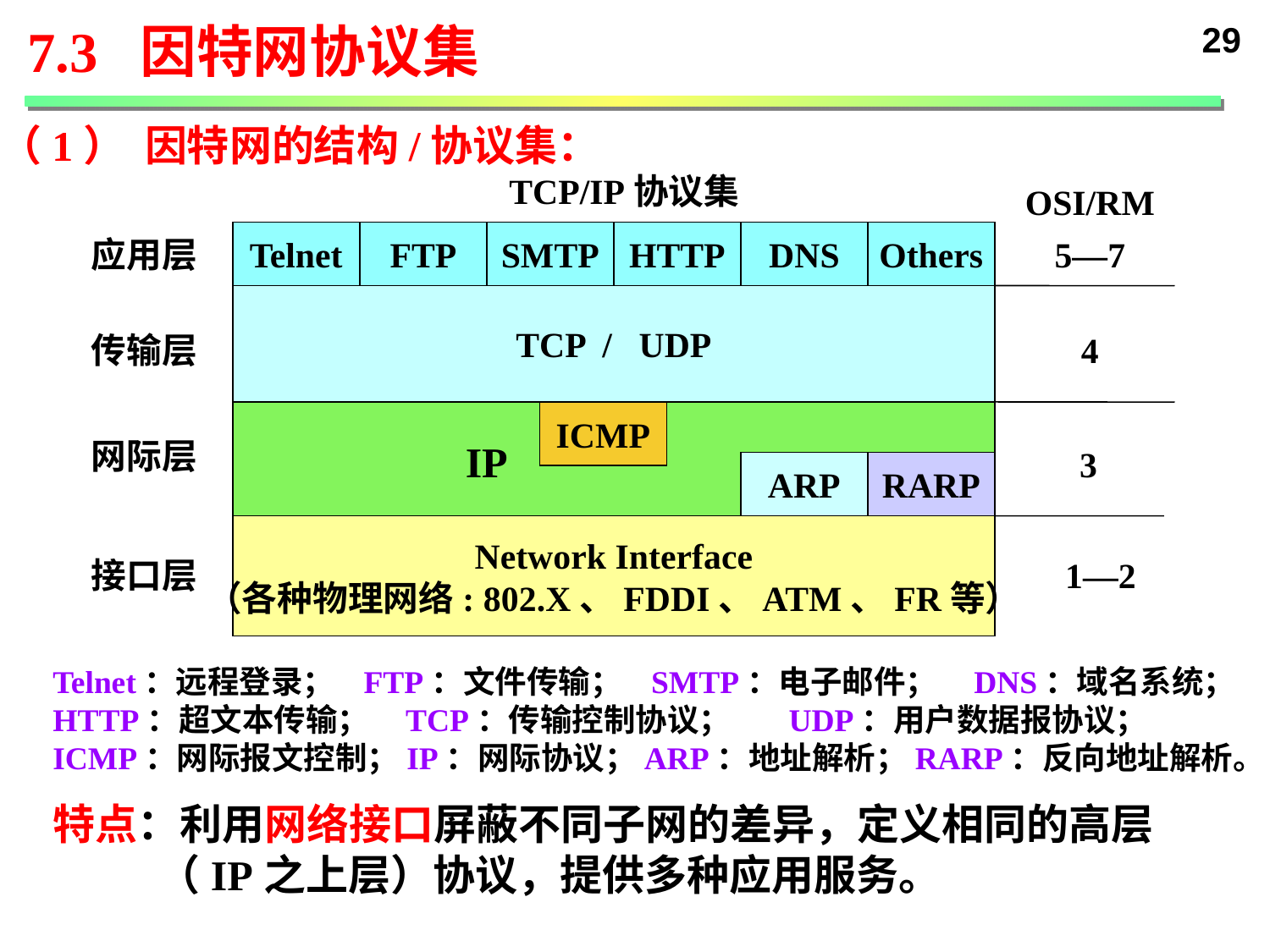

7.3  因特网协议集
29

（1）  因特网的结构/协议集：
TCP/IP协议集
OSI/RM
应用层
Telnet
FTP
SMTP
HTTP
DNS
Others
5—7
TCP  /   UDP

传输层
4

ICMP

网际层
IP
3
ARP
RARP
Network Interface
（各种物理网络: 802.X、FDDI、ATM、FR等）

接口层
1—2
Telnet：远程登录；   FTP：文件传输；   SMTP：电子邮件；    DNS：域名系统；
HTTP：超文本传输；    TCP：传输控制协议；       UDP：用户数据报协议；
ICMP：网际报文控制；IP：网际协议；ARP：地址解析；RARP：反向地址解析。

特点：利用网络接口屏蔽不同子网的差异，定义相同的高层
          （IP之上层）协议，提供多种应用服务。